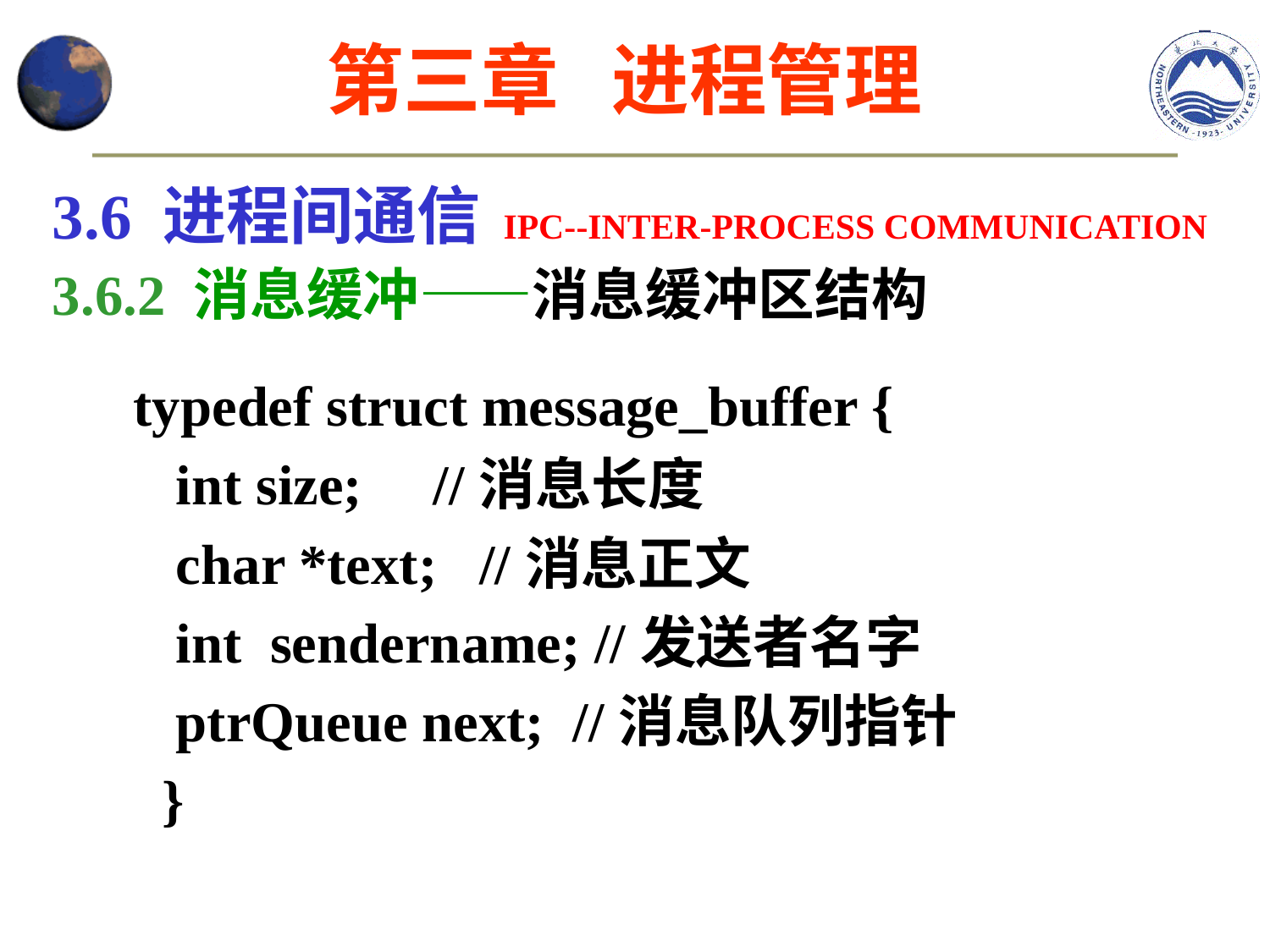

第三章   进程管理
3.6 进程间通信 IPC--INTER-PROCESS COMMUNICATION
3.6.2 消息缓冲——消息缓冲区结构
  typedef struct message_buffer {
     int size;     //消息长度
     char *text;   //消息正文
     int  sendername; //发送者名字
     ptrQueue next;  //消息队列指针
    }